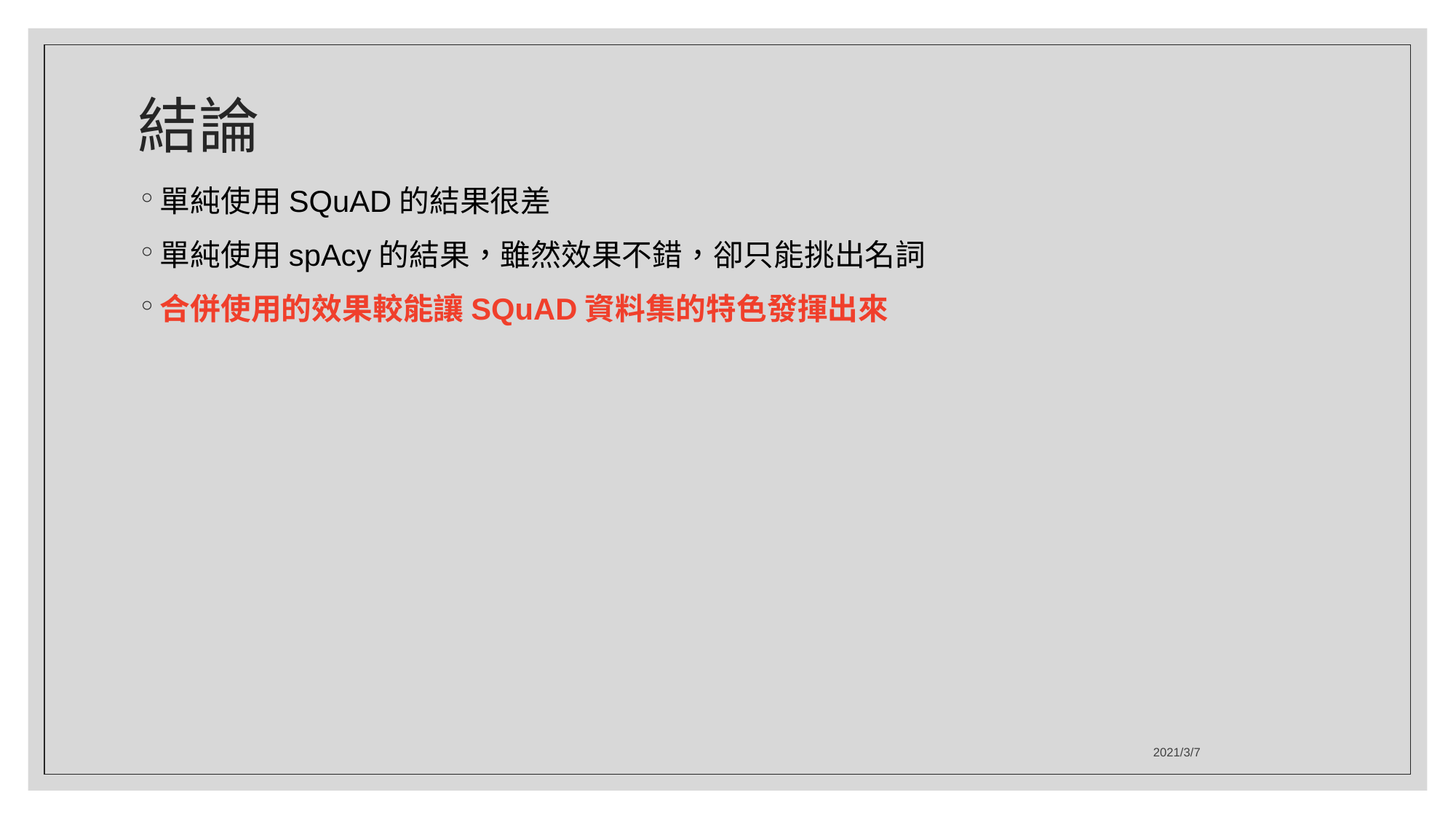

# 結論
單純使用SQuAD的結果很差
單純使用spAcy的結果，雖然效果不錯，卻只能挑出名詞
合併使用的效果較能讓SQuAD資料集的特色發揮出來
2021/3/7